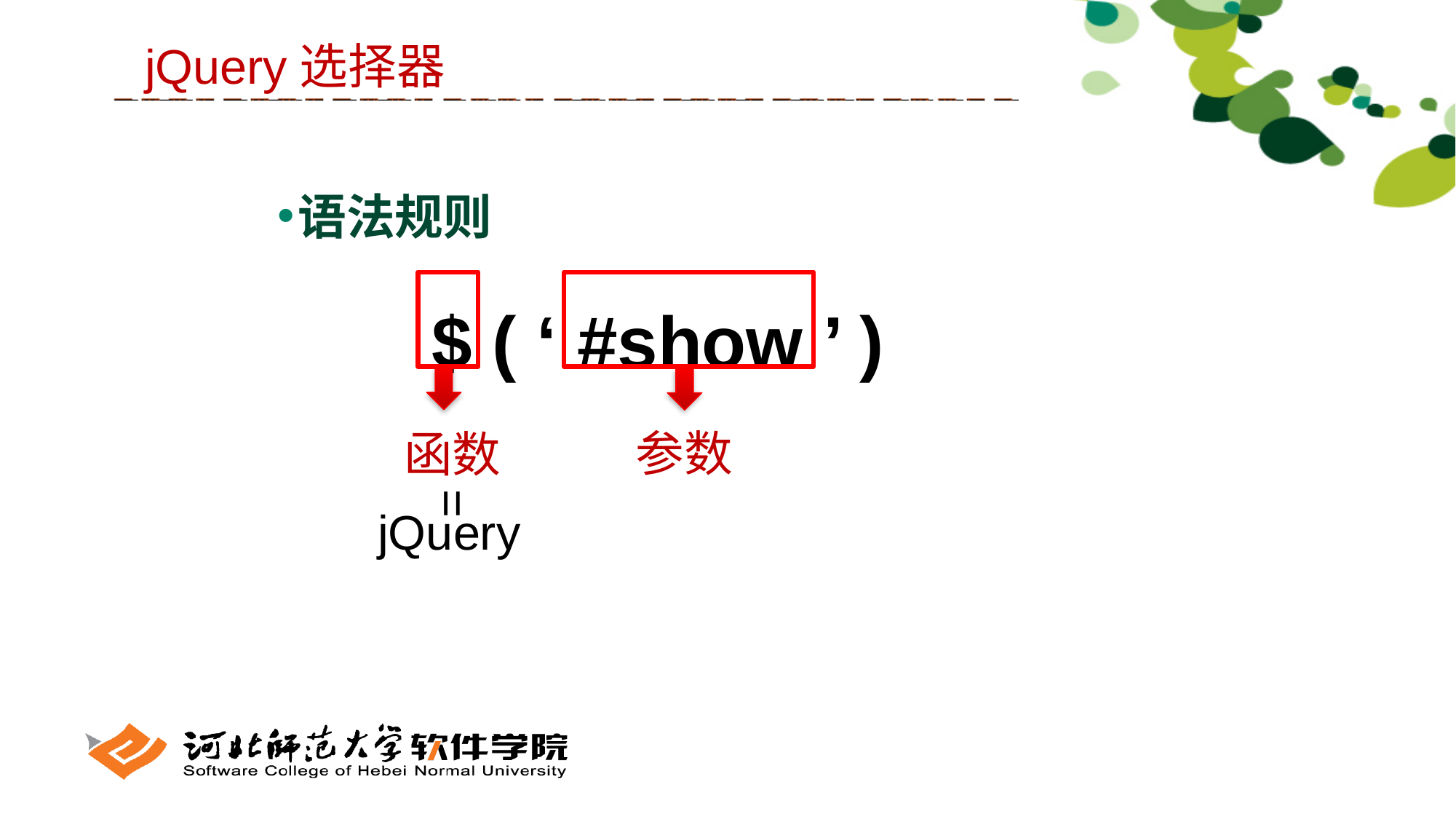

jQuery选择器
语法规则
$ ( ‘ #show ’ )

函数

参数
=
jQuery